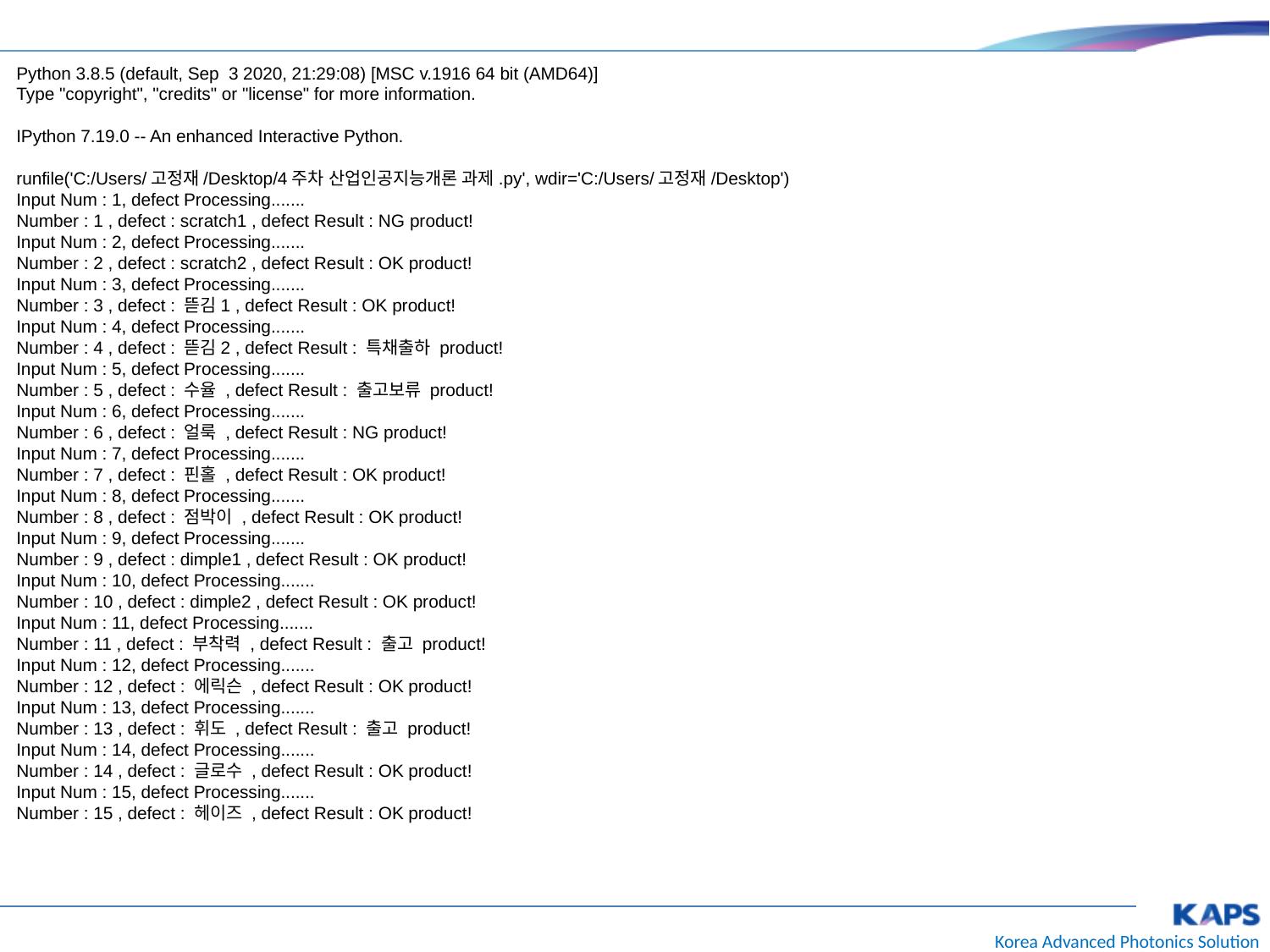

Python 3.8.5 (default, Sep  3 2020, 21:29:08) [MSC v.1916 64 bit (AMD64)]
Type "copyright", "credits" or "license" for more information.

IPython 7.19.0 -- An enhanced Interactive Python.

runfile('C:/Users/고정재/Desktop/4주차 산업인공지능개론 과제.py', wdir='C:/Users/고정재/Desktop')
Input Num : 1, defect Processing.......
Number : 1 , defect : scratch1 , defect Result : NG product!
Input Num : 2, defect Processing.......
Number : 2 , defect : scratch2 , defect Result : OK product!
Input Num : 3, defect Processing.......
Number : 3 , defect : 뜯김1 , defect Result : OK product!
Input Num : 4, defect Processing.......
Number : 4 , defect : 뜯김2 , defect Result : 특채출하 product!
Input Num : 5, defect Processing.......
Number : 5 , defect : 수율 , defect Result : 출고보류 product!
Input Num : 6, defect Processing.......
Number : 6 , defect : 얼룩 , defect Result : NG product!
Input Num : 7, defect Processing.......
Number : 7 , defect : 핀홀 , defect Result : OK product!
Input Num : 8, defect Processing.......
Number : 8 , defect : 점박이 , defect Result : OK product!
Input Num : 9, defect Processing.......
Number : 9 , defect : dimple1 , defect Result : OK product!
Input Num : 10, defect Processing.......
Number : 10 , defect : dimple2 , defect Result : OK product!
Input Num : 11, defect Processing.......
Number : 11 , defect : 부착력 , defect Result : 출고 product!
Input Num : 12, defect Processing.......
Number : 12 , defect : 에릭슨 , defect Result : OK product!
Input Num : 13, defect Processing.......
Number : 13 , defect : 휘도 , defect Result : 출고 product!
Input Num : 14, defect Processing.......
Number : 14 , defect : 글로수 , defect Result : OK product!
Input Num : 15, defect Processing.......
Number : 15 , defect : 헤이즈 , defect Result : OK product!